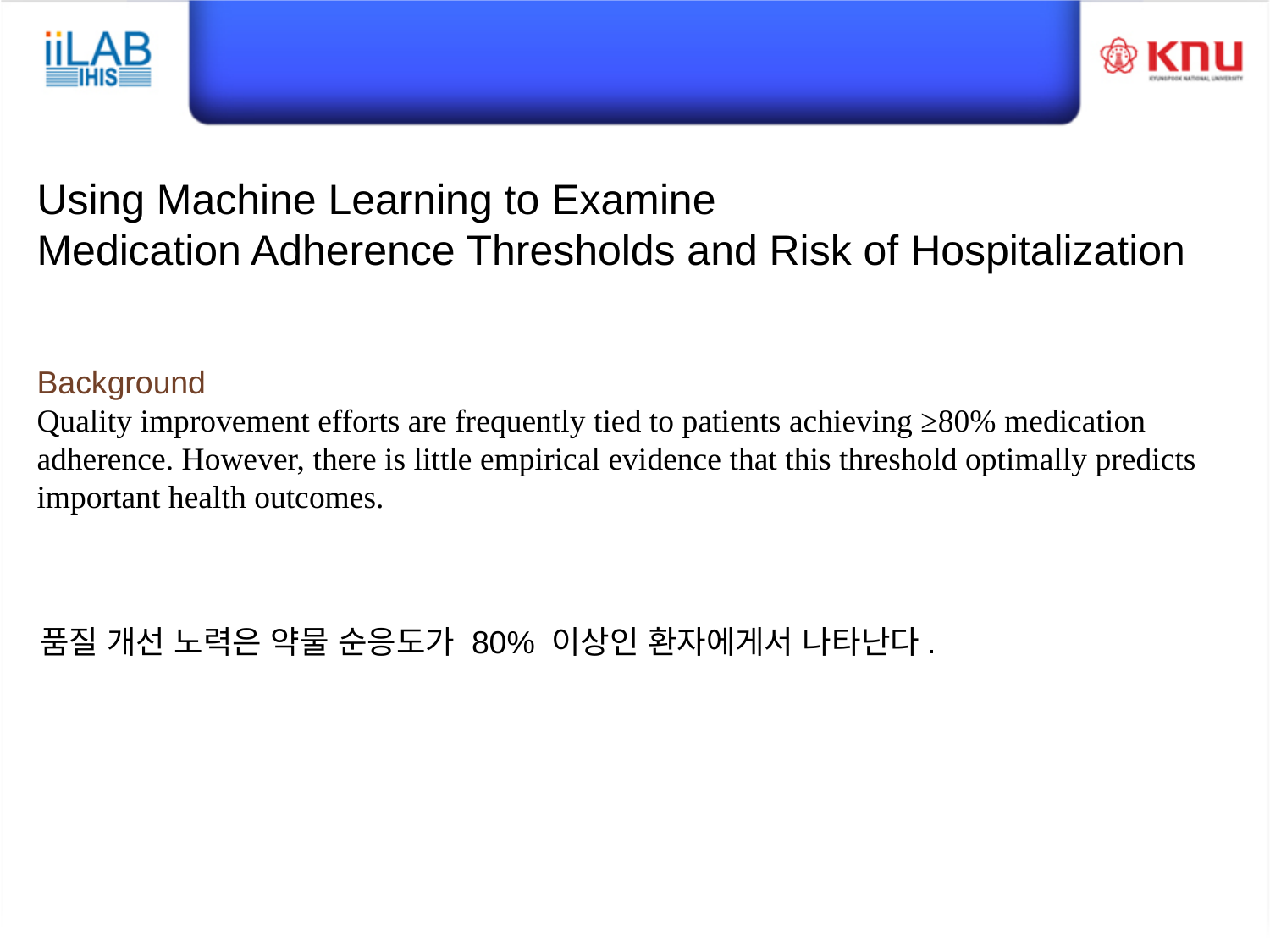

Using Machine Learning to Examine
Medication Adherence Thresholds and Risk of Hospitalization
Background
Quality improvement efforts are frequently tied to patients achieving ≥80% medication adherence. However, there is little empirical evidence that this threshold optimally predicts important health outcomes.
품질 개선 노력은 약물 순응도가 80% 이상인 환자에게서 나타난다.